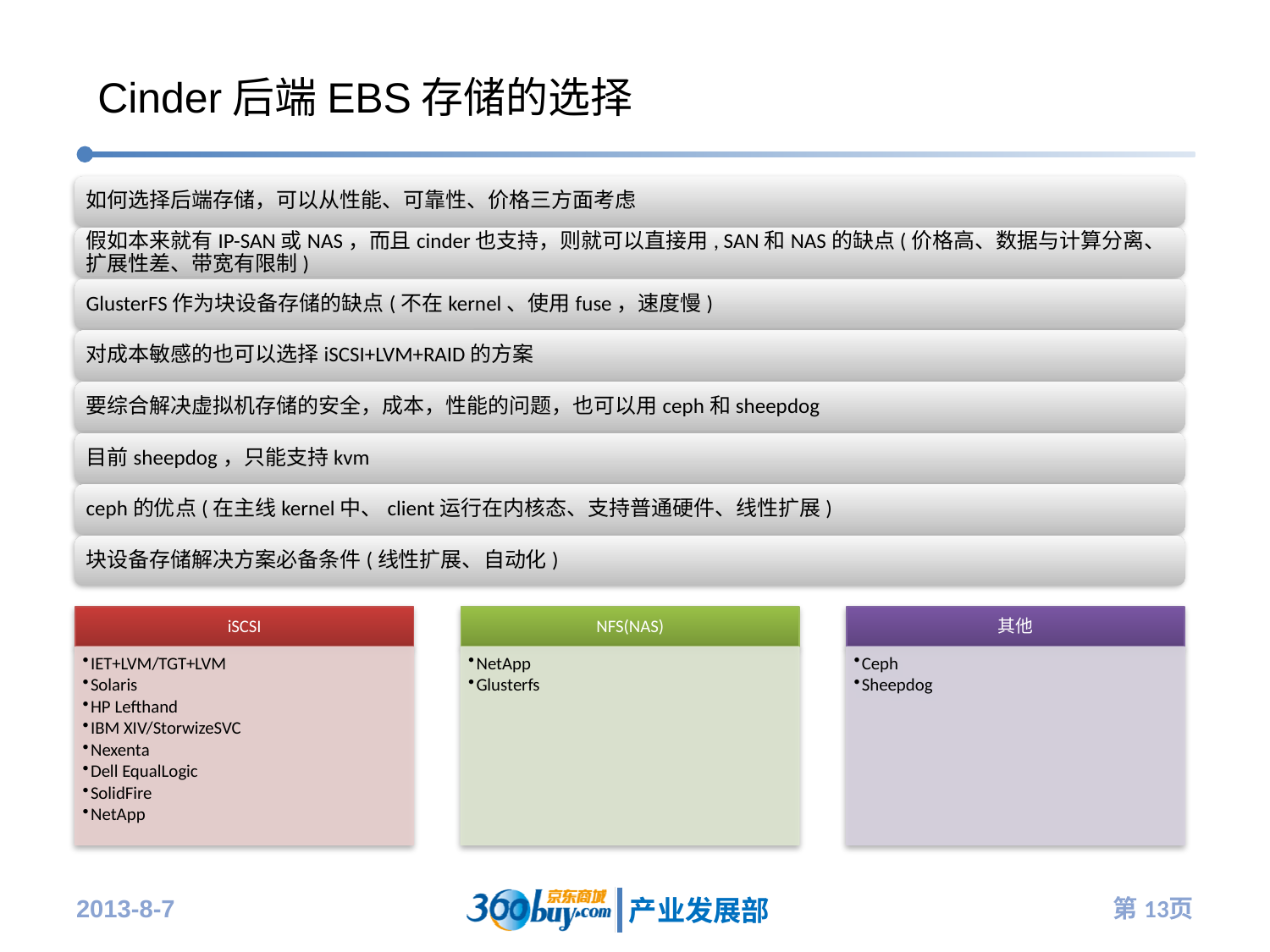

# Cinder后端EBS存储的选择
如何选择后端存储，可以从性能、可靠性、价格三方面考虑
假如本来就有IP-SAN或NAS，而且cinder也支持，则就可以直接用, SAN和NAS的缺点(价格高、数据与计算分离、扩展性差、带宽有限制)
GlusterFS作为块设备存储的缺点(不在kernel、使用fuse，速度慢)
对成本敏感的也可以选择iSCSI+LVM+RAID的方案
要综合解决虚拟机存储的安全，成本，性能的问题，也可以用ceph和sheepdog
目前sheepdog，只能支持kvm
ceph的优点(在主线kernel中、client运行在内核态、支持普通硬件、线性扩展)
块设备存储解决方案必备条件(线性扩展、自动化)
iSCSI
IET+LVM/TGT+LVM
Solaris
HP Lefthand
IBM XIV/StorwizeSVC
Nexenta
Dell EqualLogic
SolidFire
NetApp
NFS(NAS)
NetApp
Glusterfs
其他
Ceph
Sheepdog
2013-8-7
第13页